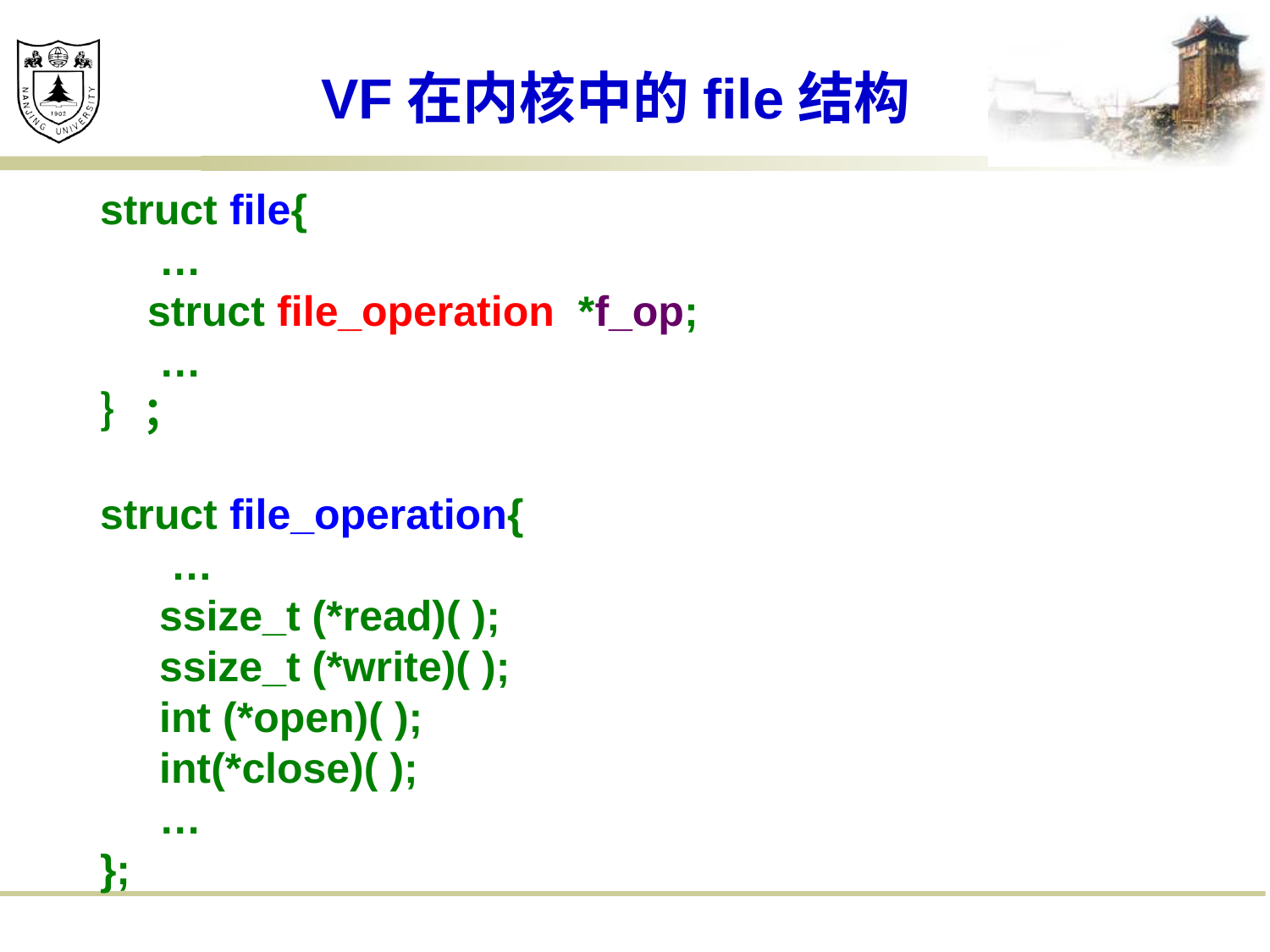

# VF在内核中的file结构
struct file{
     …
    struct file_operation  *f_op;
     …
｝；

struct file_operation{
      …
     ssize_t (*read)( );
     ssize_t (*write)( );
     int (*open)( );
     int(*close)( );
     …
};

147